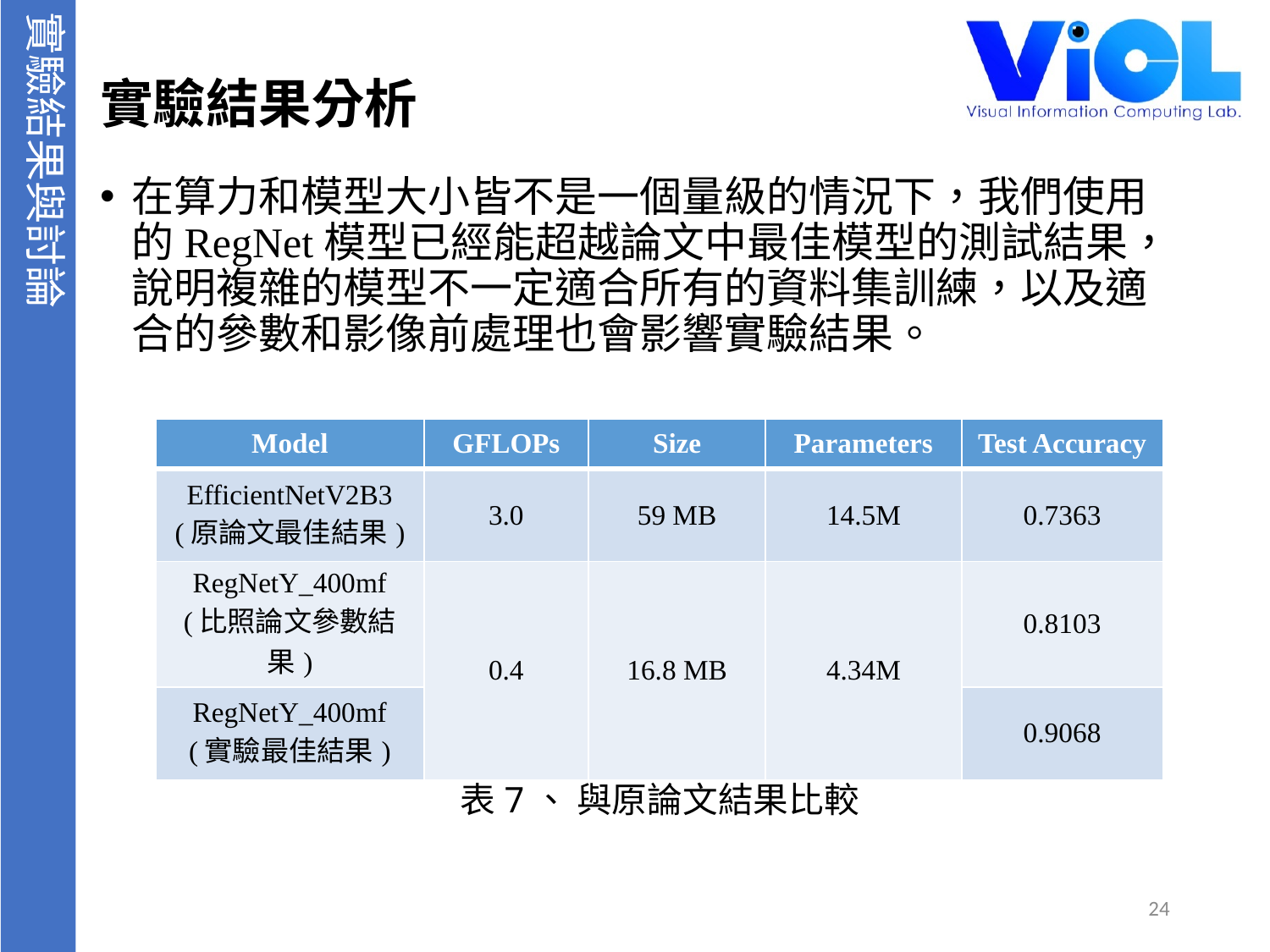

實驗結果與討論

# 實驗結果分析
在算力和模型大小皆不是一個量級的情況下，我們使用的RegNet模型已經能超越論文中最佳模型的測試結果，說明複雜的模型不一定適合所有的資料集訓練，以及適合的參數和影像前處理也會影響實驗結果。
| Model | GFLOPs | Size | Parameters | Test Accuracy |
| --- | --- | --- | --- | --- |
| EfficientNetV2B3 (原論文最佳結果) | 3.0 | 59 MB | 14.5M | 0.7363 |
| RegNetY\_400mf (比照論文參數結果) | 0.4 | 16.8 MB | 4.34M | 0.8103 |
| RegNetY\_400mf (實驗最佳結果) |  |  |  | 0.9068 |
表7、 與原論文結果比較
24